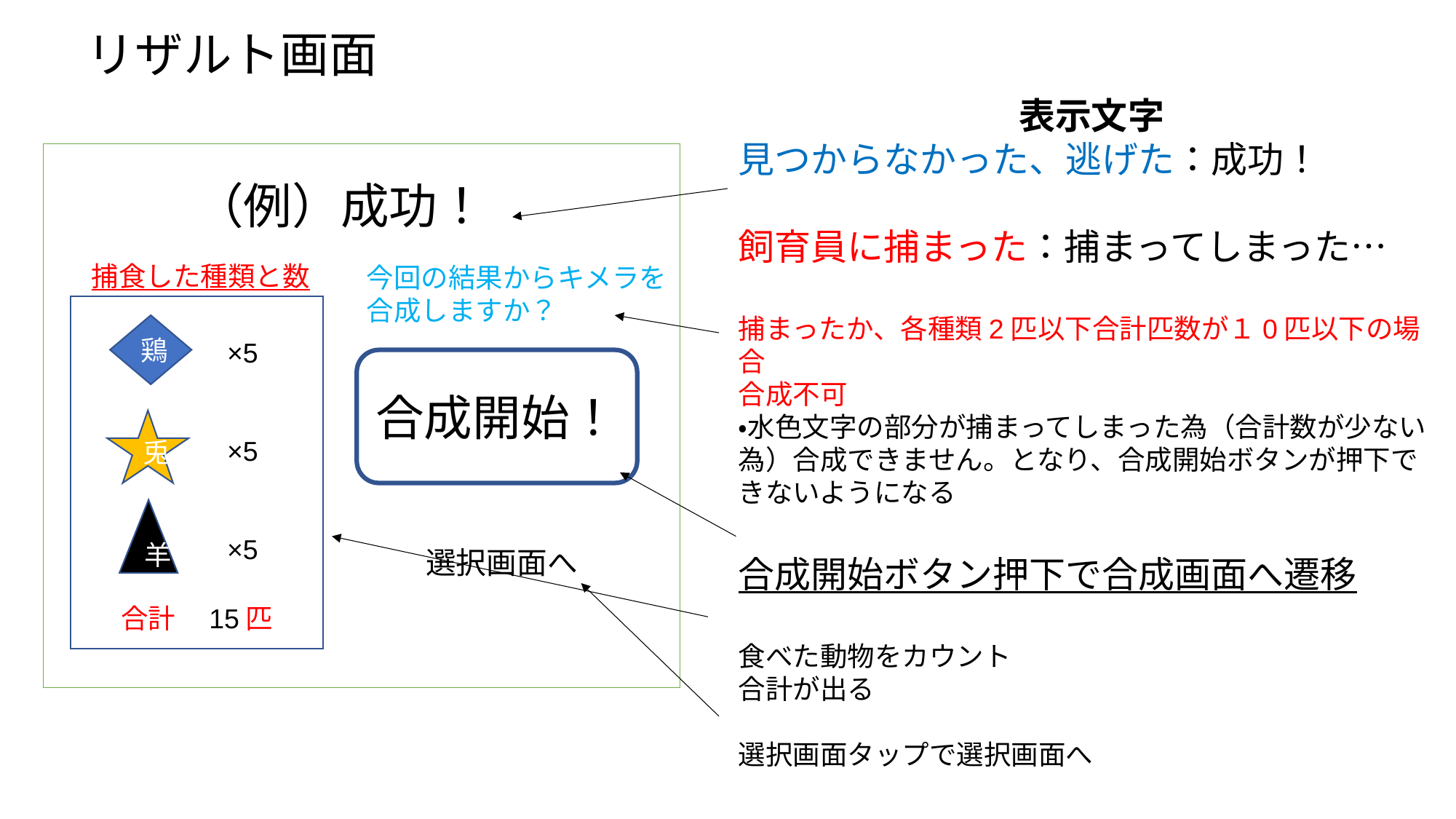

リザルト画面
表示文字
見つからなかった、逃げた：成功！

飼育員に捕まった：捕まってしまった…

捕まったか、各種類2匹以下合計匹数が１0匹以下の場合
合成不可
・水色文字の部分が捕まってしまった為（合計数が少ない為）合成できません。となり、合成開始ボタンが押下できないようになる

合成開始ボタン押下で合成画面へ遷移

食べた動物をカウント
合計が出る

選択画面タップで選択画面へ

（例）成功！
捕食した種類と数
今回の結果からキメラを合成しますか？

鶏
×5

×5

×5
合成開始！
兎
羊
選択画面へ
合計　15匹